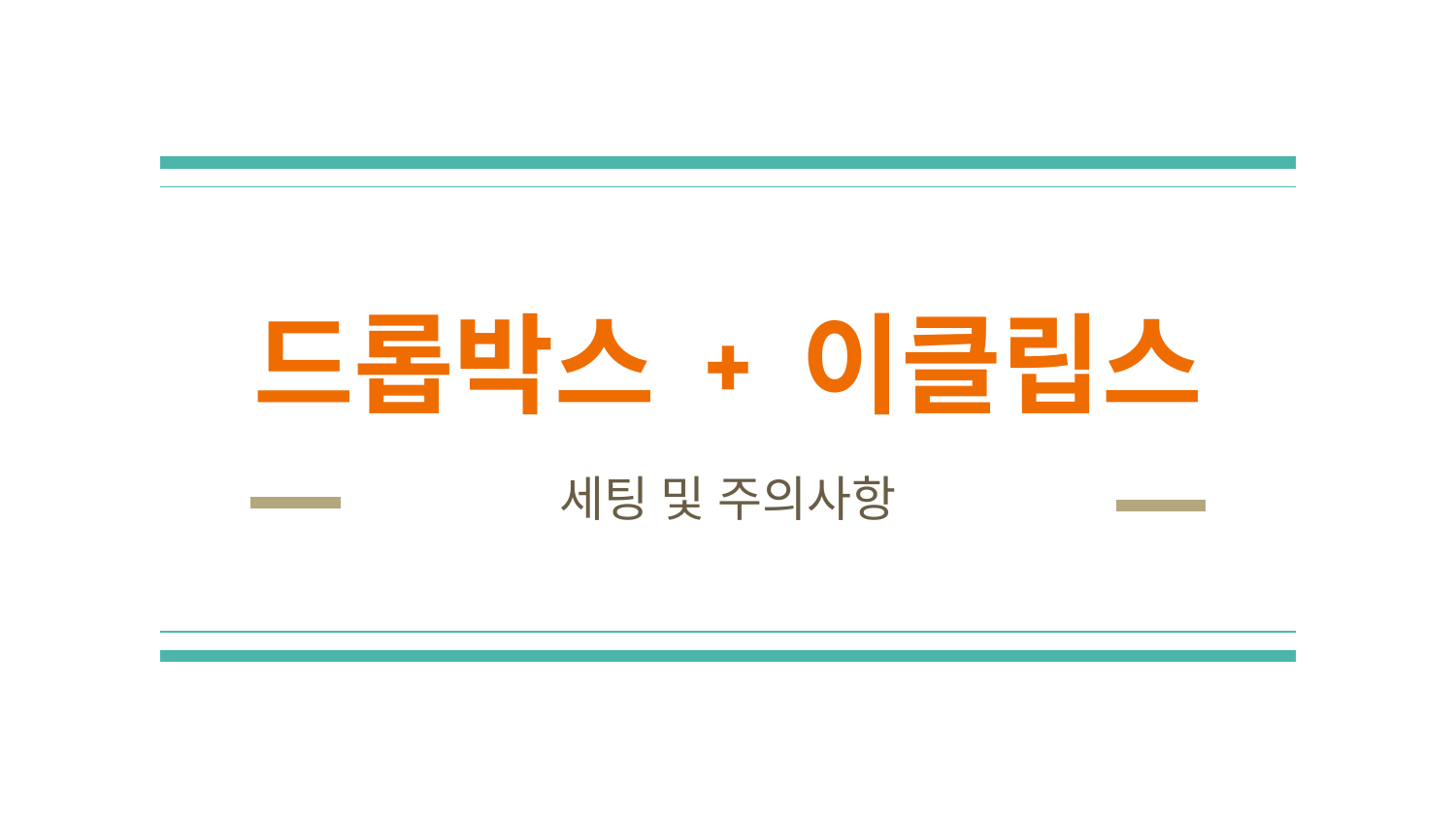

# 드롭박스 + 이클립스
세팅 및 주의사항